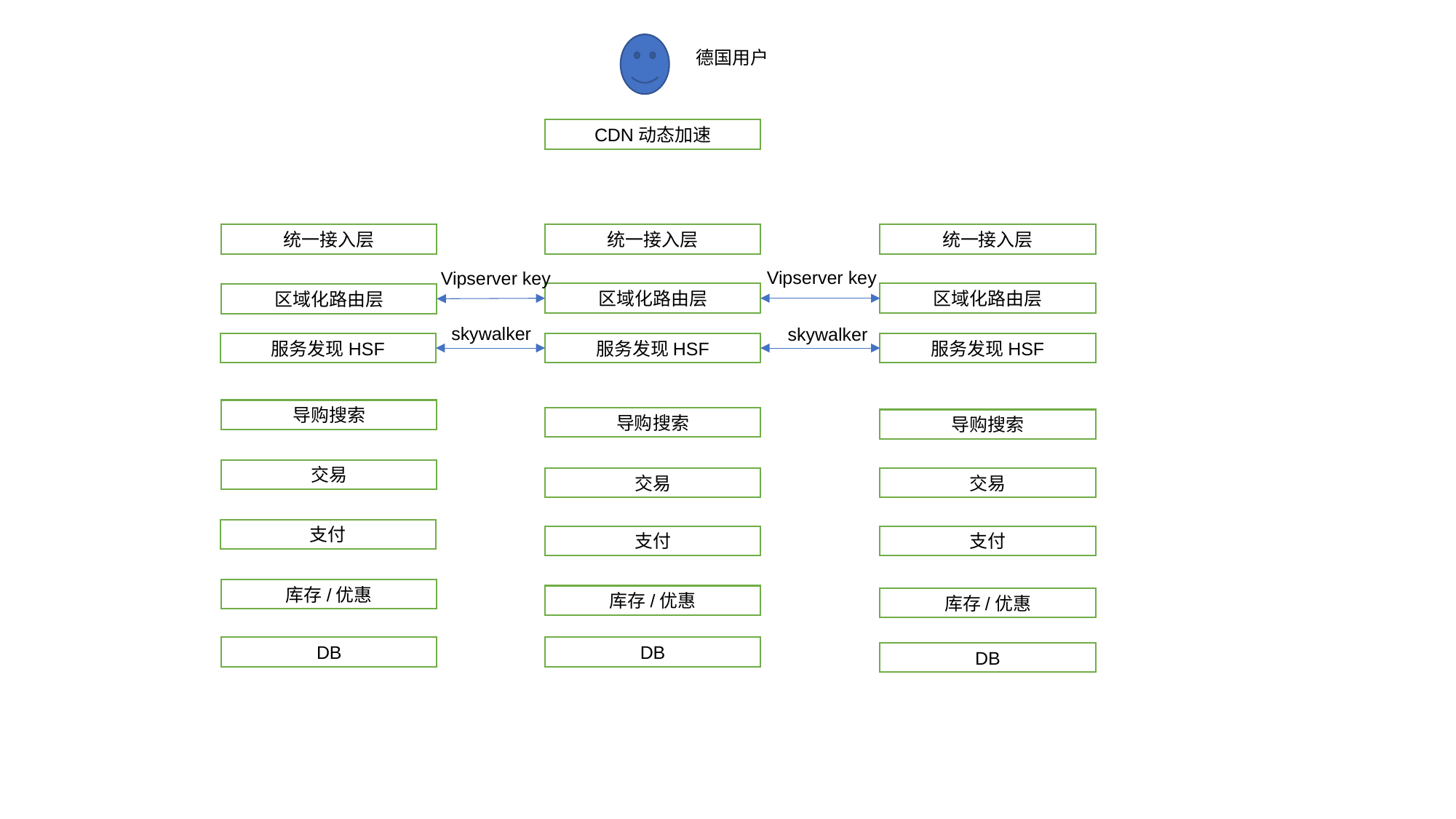

德国用户
CDN动态加速
统一接入层
统一接入层
统一接入层
Vipserver key
Vipserver key
区域化路由层
区域化路由层
区域化路由层
skywalker
skywalker
服务发现HSF
服务发现HSF
服务发现HSF
导购搜索
导购搜索
导购搜索
交易
交易
交易
支付
支付
支付
库存/优惠
库存/优惠
库存/优惠
DB
DB
DB